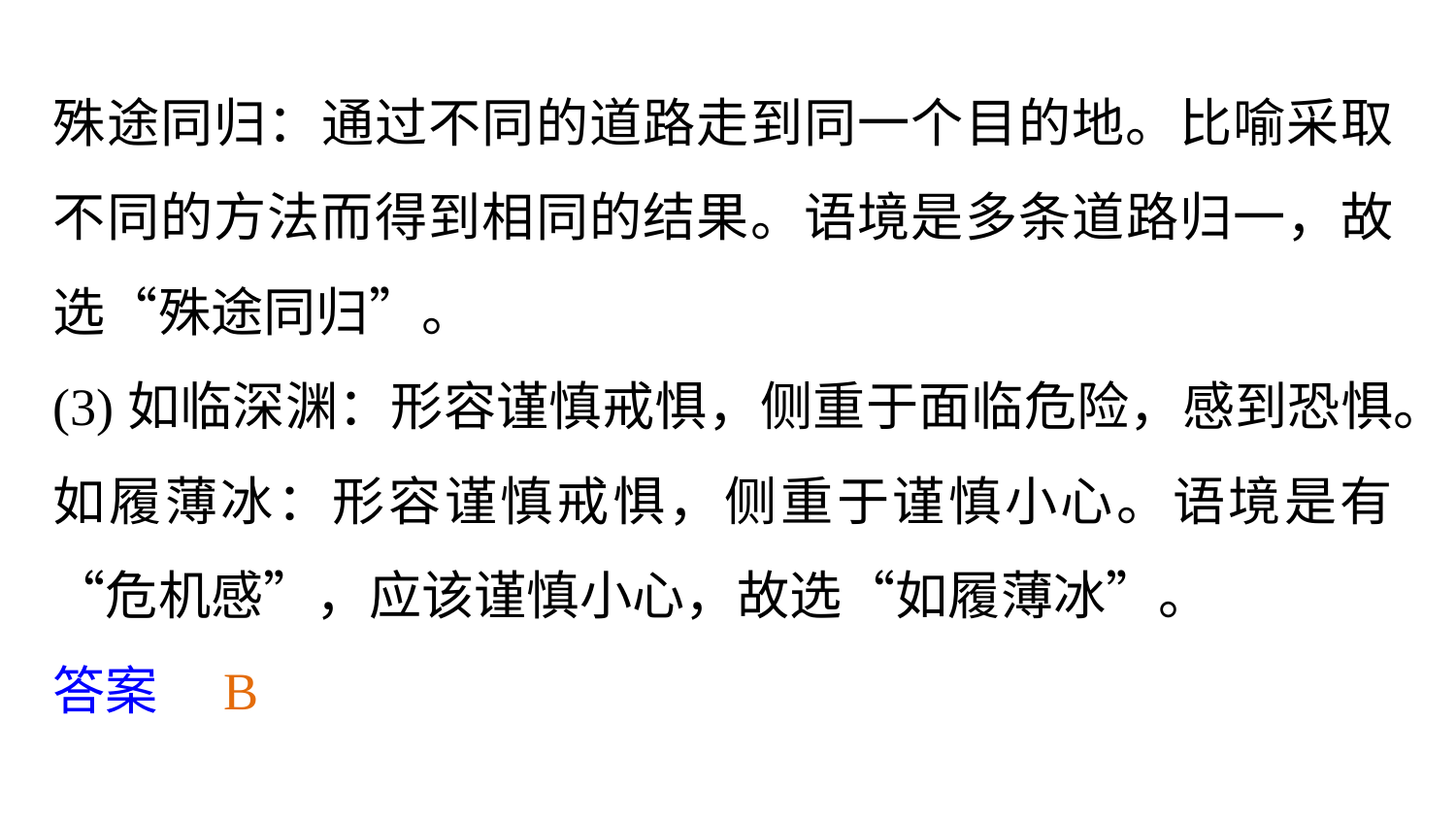

殊途同归：通过不同的道路走到同一个目的地。比喻采取不同的方法而得到相同的结果。语境是多条道路归一，故选“殊途同归”。
(3)如临深渊：形容谨慎戒惧，侧重于面临危险，感到恐惧。如履薄冰：形容谨慎戒惧，侧重于谨慎小心。语境是有“危机感”，应该谨慎小心，故选“如履薄冰”。
答案　B